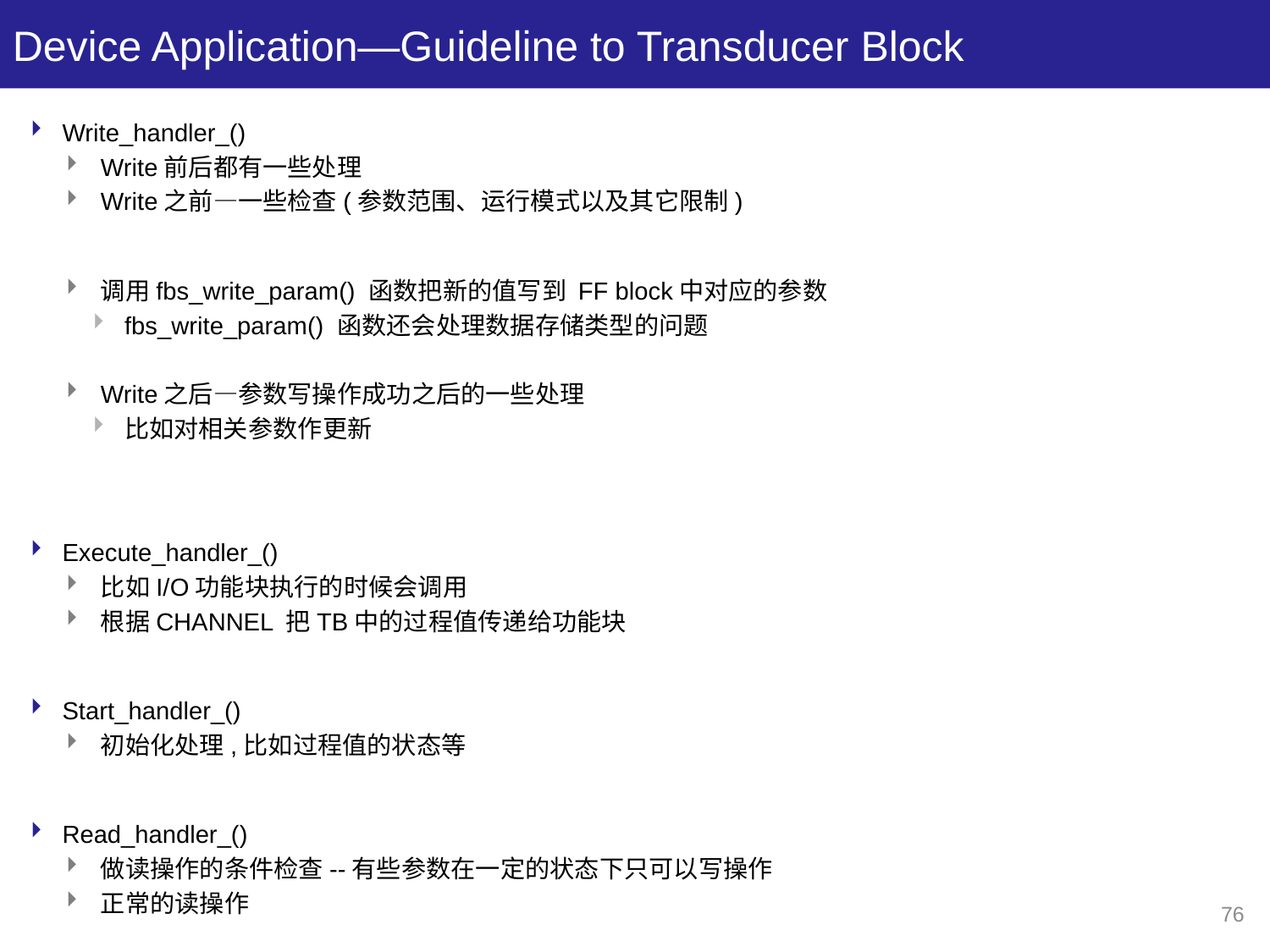

# Device Application—Guideline to Transducer Block
Write_handler_()
Write前后都有一些处理
Write之前—一些检查(参数范围、运行模式以及其它限制)

调用fbs_write_param() 函数把新的值写到 FF block中对应的参数
fbs_write_param() 函数还会处理数据存储类型的问题

Write之后—参数写操作成功之后的一些处理
比如对相关参数作更新

Execute_handler_()
比如I/O功能块执行的时候会调用
根据CHANNEL 把TB中的过程值传递给功能块

Start_handler_()
初始化处理,比如过程值的状态等

Read_handler_()
做读操作的条件检查--有些参数在一定的状态下只可以写操作
正常的读操作

76